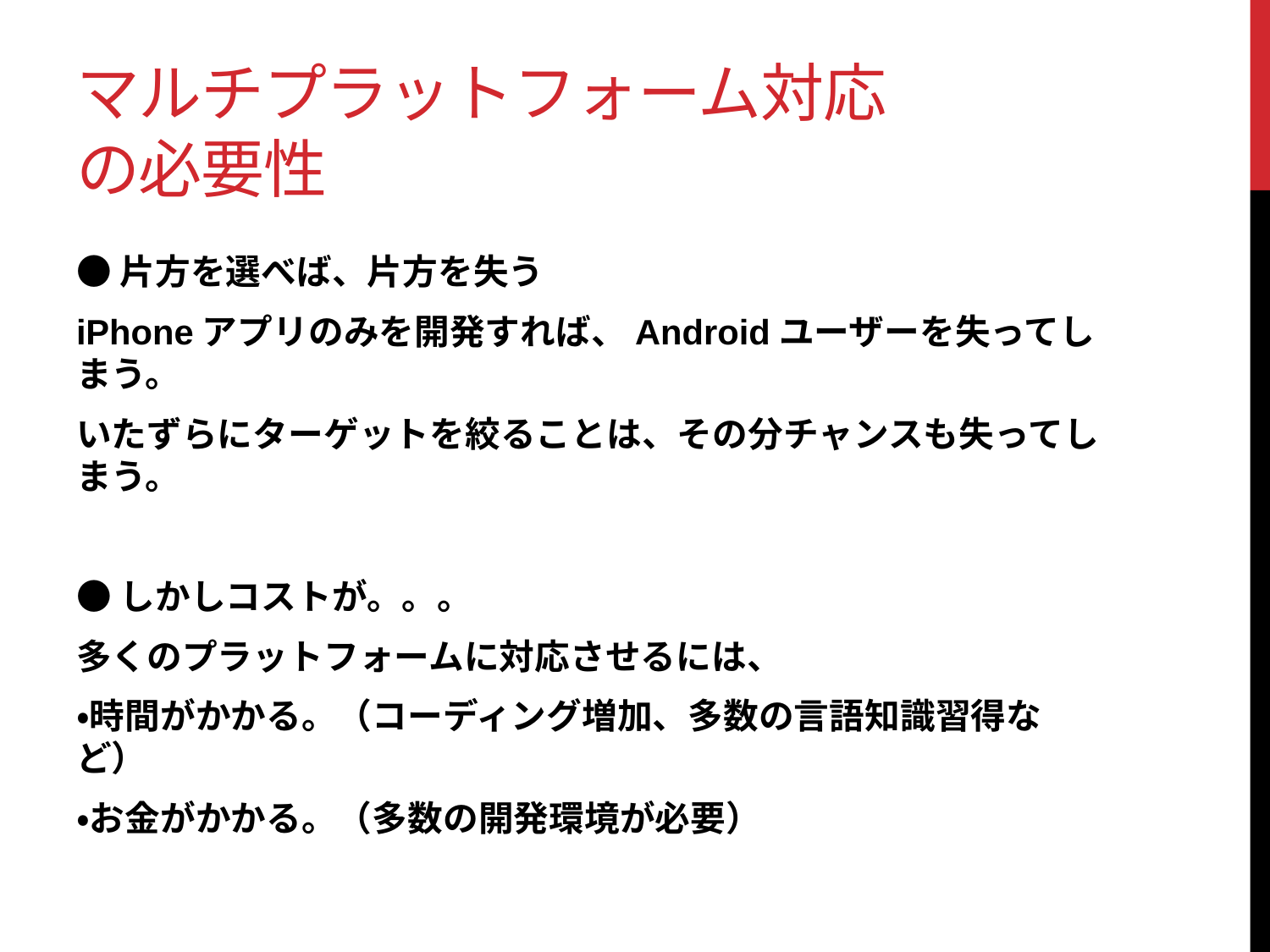

# マルチプラットフォーム対応 の必要性
●片方を選べば、片方を失う
iPhoneアプリのみを開発すれば、Androidユーザーを失ってしまう。
いたずらにターゲットを絞ることは、その分チャンスも失ってしまう。

●しかしコストが。。。
多くのプラットフォームに対応させるには、
・時間がかかる。（コーディング増加、多数の言語知識習得など）
・お金がかかる。（多数の開発環境が必要）